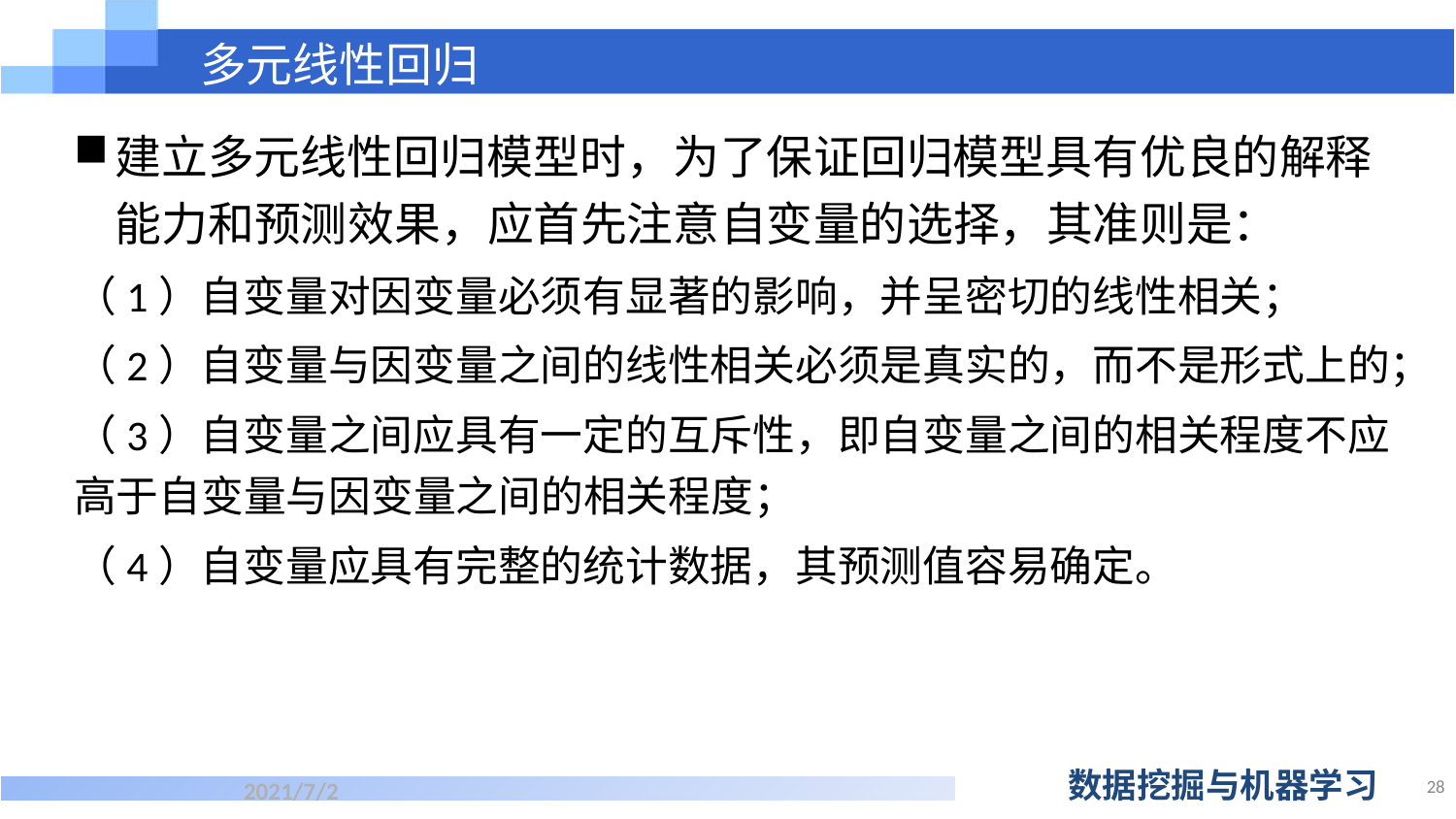

# 多元线性回归
建立多元线性回归模型时，为了保证回归模型具有优良的解释能力和预测效果，应首先注意自变量的选择，其准则是：
（1）自变量对因变量必须有显著的影响，并呈密切的线性相关；
（2）自变量与因变量之间的线性相关必须是真实的，而不是形式上的；
（3）自变量之间应具有一定的互斥性，即自变量之间的相关程度不应高于自变量与因变量之间的相关程度；
（4）自变量应具有完整的统计数据，其预测值容易确定。
28
2021/7/2